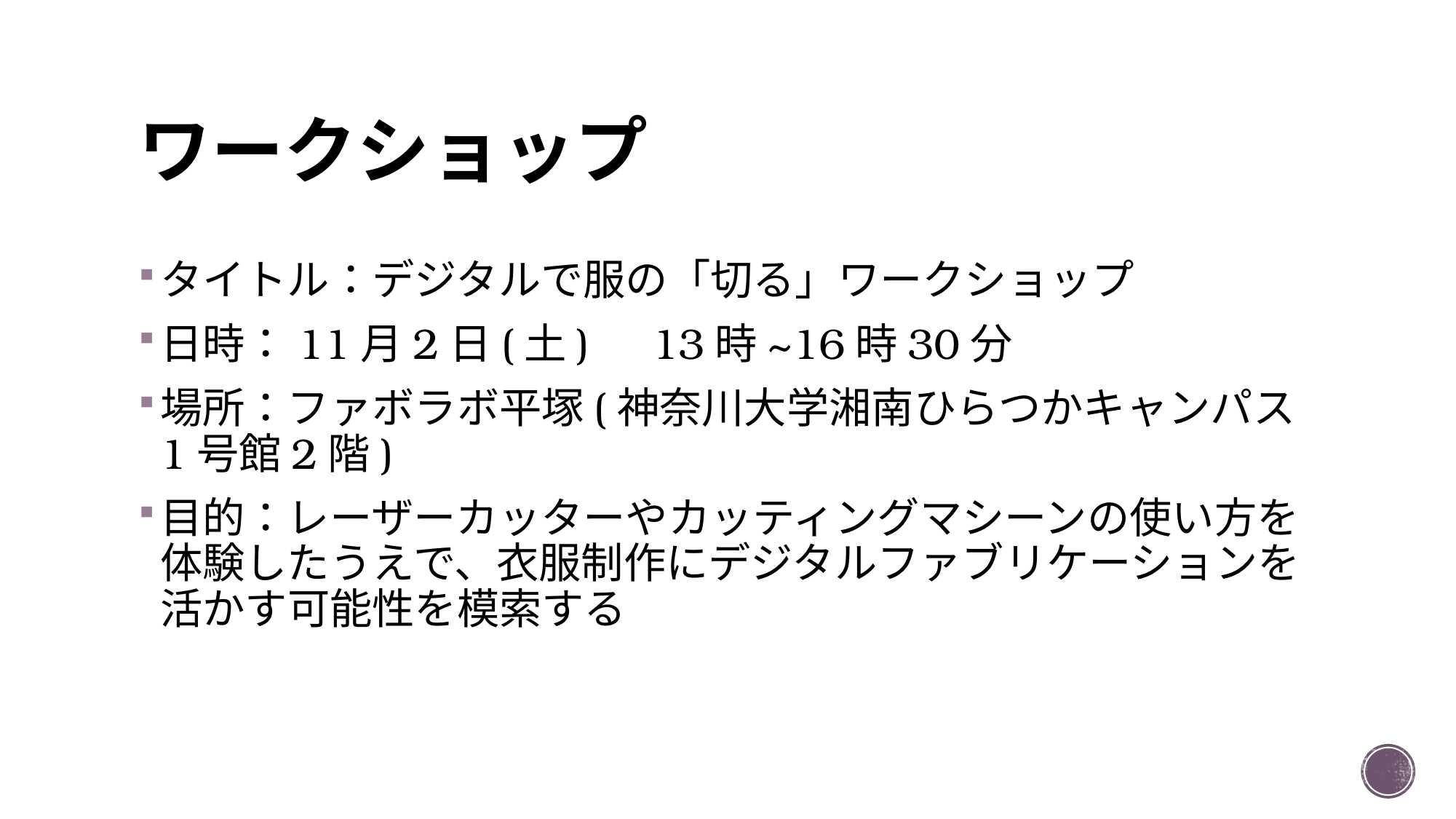

# ワークショップ
タイトル：デジタルで服の「切る」ワークショップ
日時：11月2日(土)　13時~16時30分
場所：ファボラボ平塚(神奈川大学湘南ひらつかキャンパス1号館2階)
目的：レーザーカッターやカッティングマシーンの使い方を体験したうえで、衣服制作にデジタルファブリケーションを活かす可能性を模索する